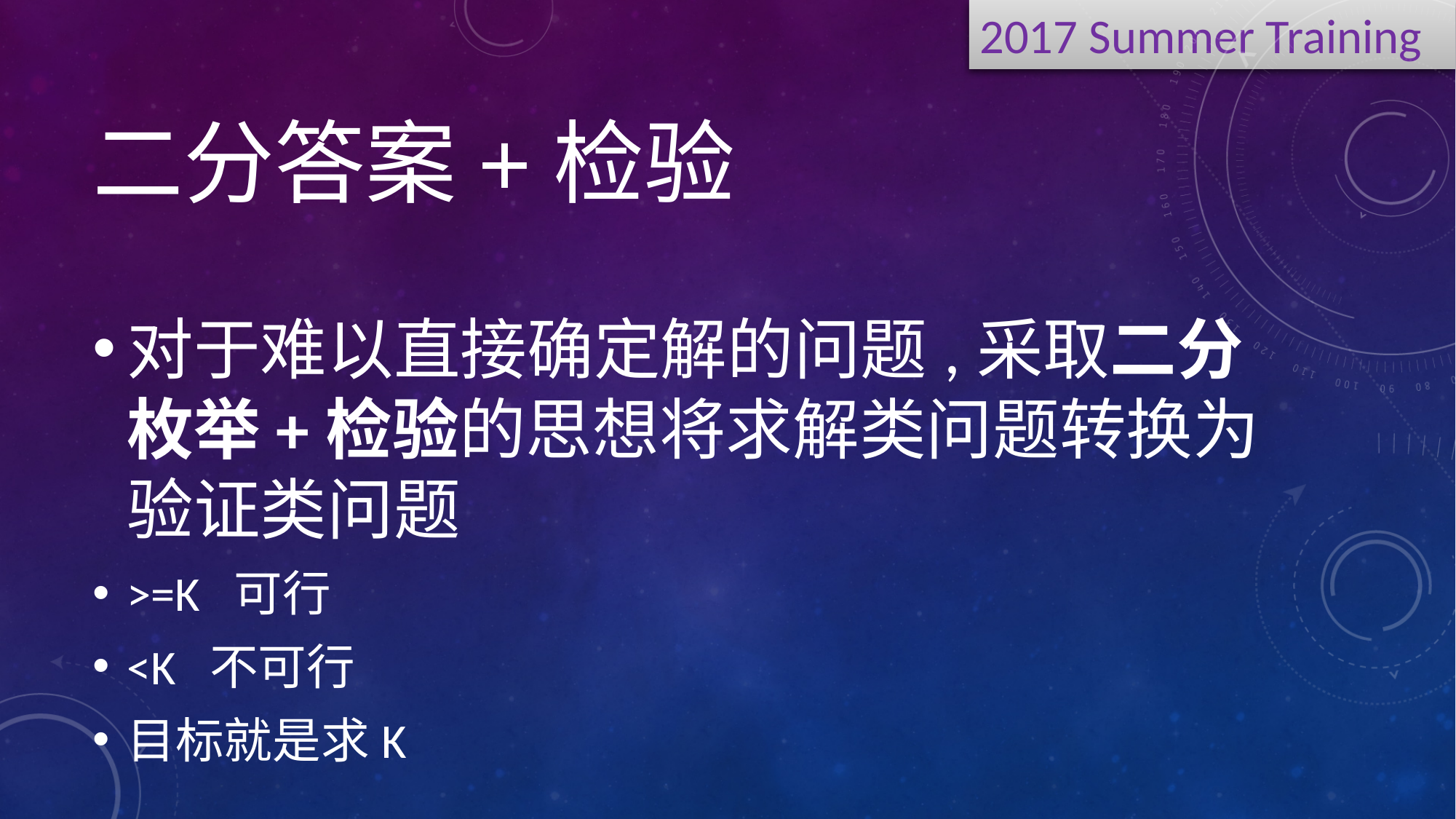

# 二分答案+检验
对于难以直接确定解的问题,采取二分枚举+检验的思想将求解类问题转换为验证类问题
>=K  可行
<K  不可行
目标就是求K